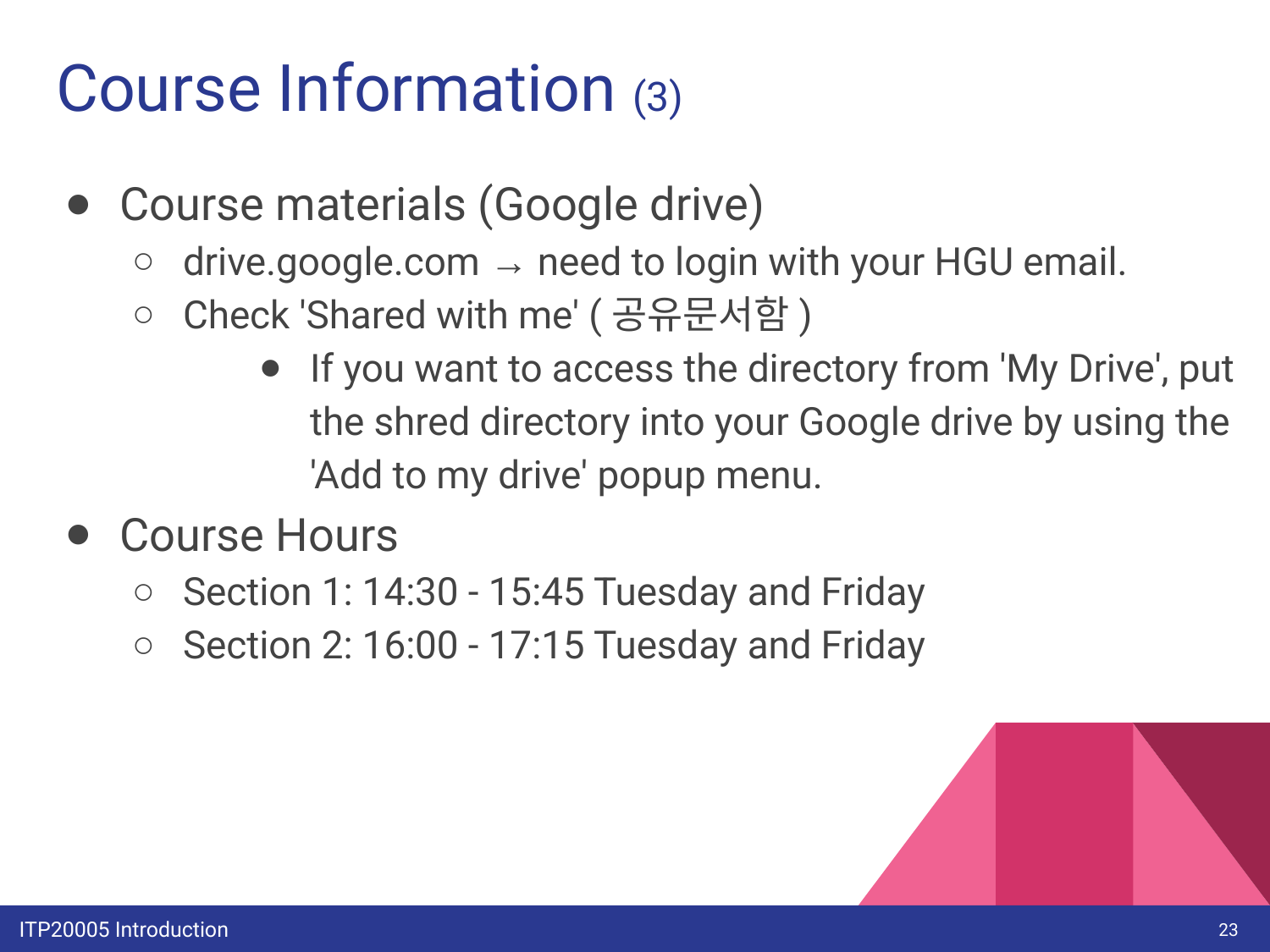

# Course Information (3)
Course materials (Google drive)
drive.google.com → need to login with your HGU email.
Check 'Shared with me' (공유문서함)
If you want to access the directory from 'My Drive', put the shred directory into your Google drive by using the 'Add to my drive' popup menu.
Course Hours
Section 1: 14:30 - 15:45 Tuesday and Friday
Section 2: 16:00 - 17:15 Tuesday and Friday
23